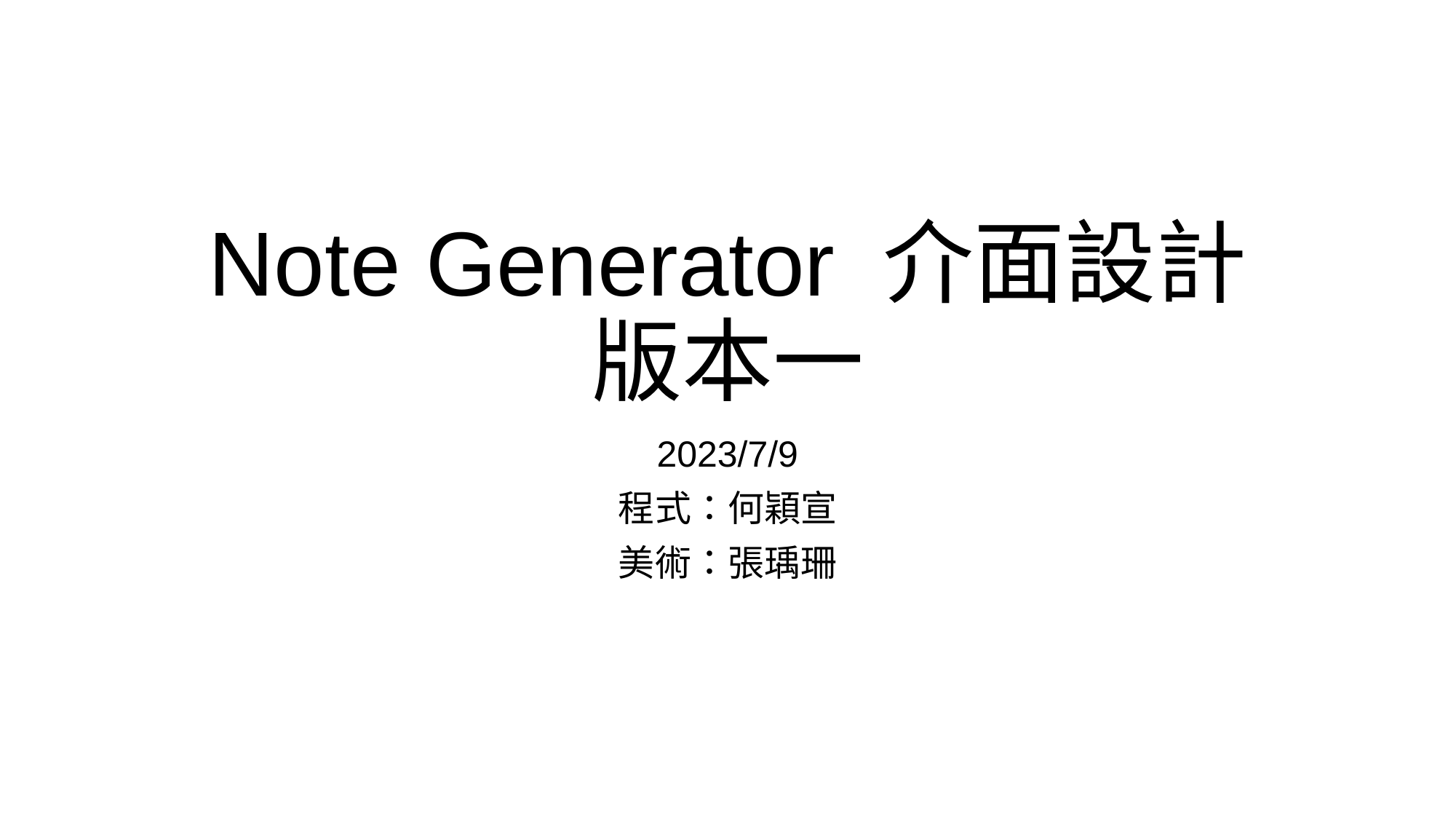

# Note Generator 介面設計 版本一
2023/7/9
程式：何穎宣
美術：張瑀珊